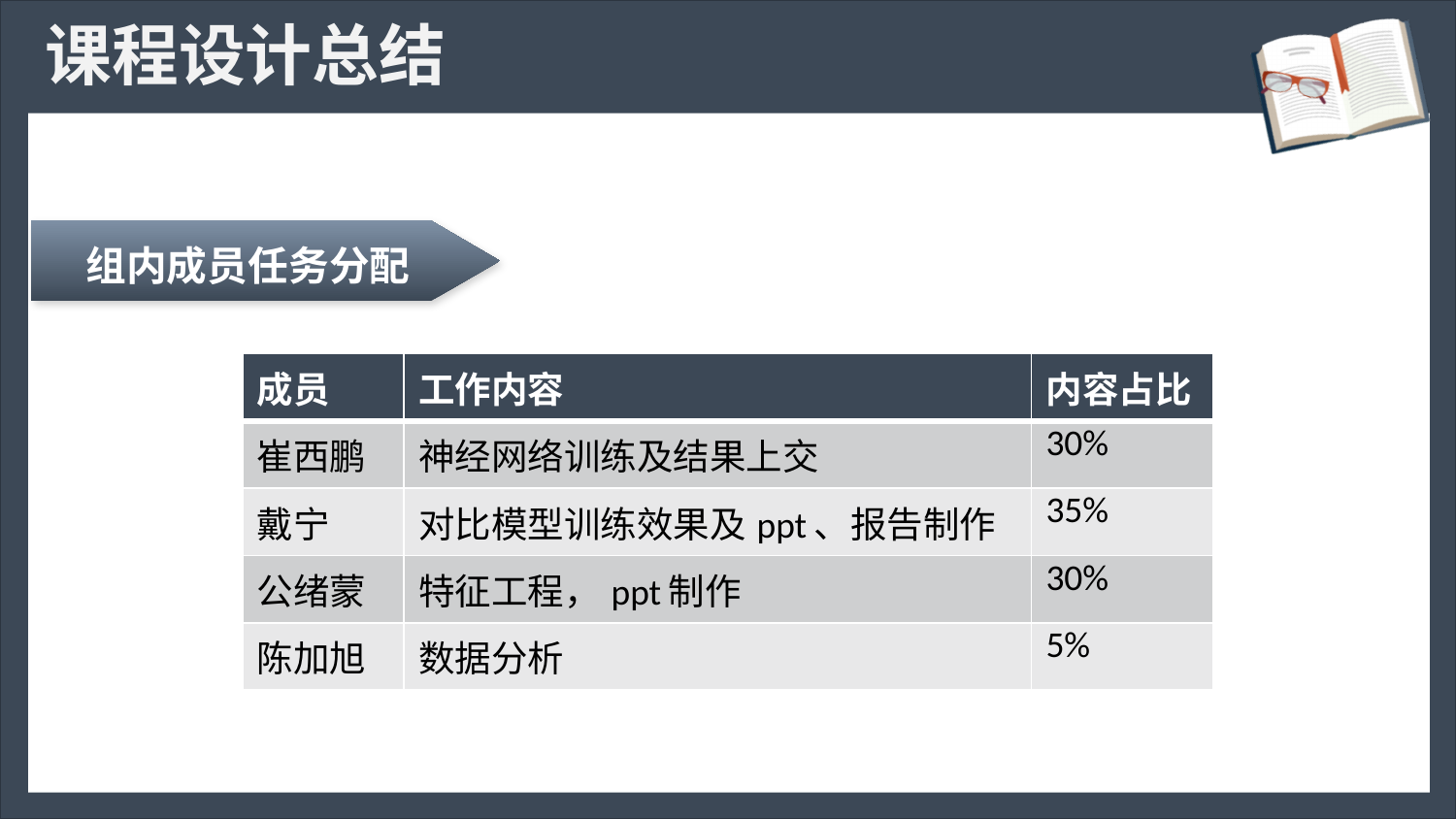

# 课程设计总结
组内成员任务分配
| 成员 | 工作内容 | 内容占比 |
| --- | --- | --- |
| 崔西鹏 | 神经网络训练及结果上交 | 30% |
| 戴宁 | 对比模型训练效果及ppt、报告制作 | 35% |
| 公绪蒙 | 特征工程，ppt制作 | 30% |
| 陈加旭 | 数据分析 | 5% |